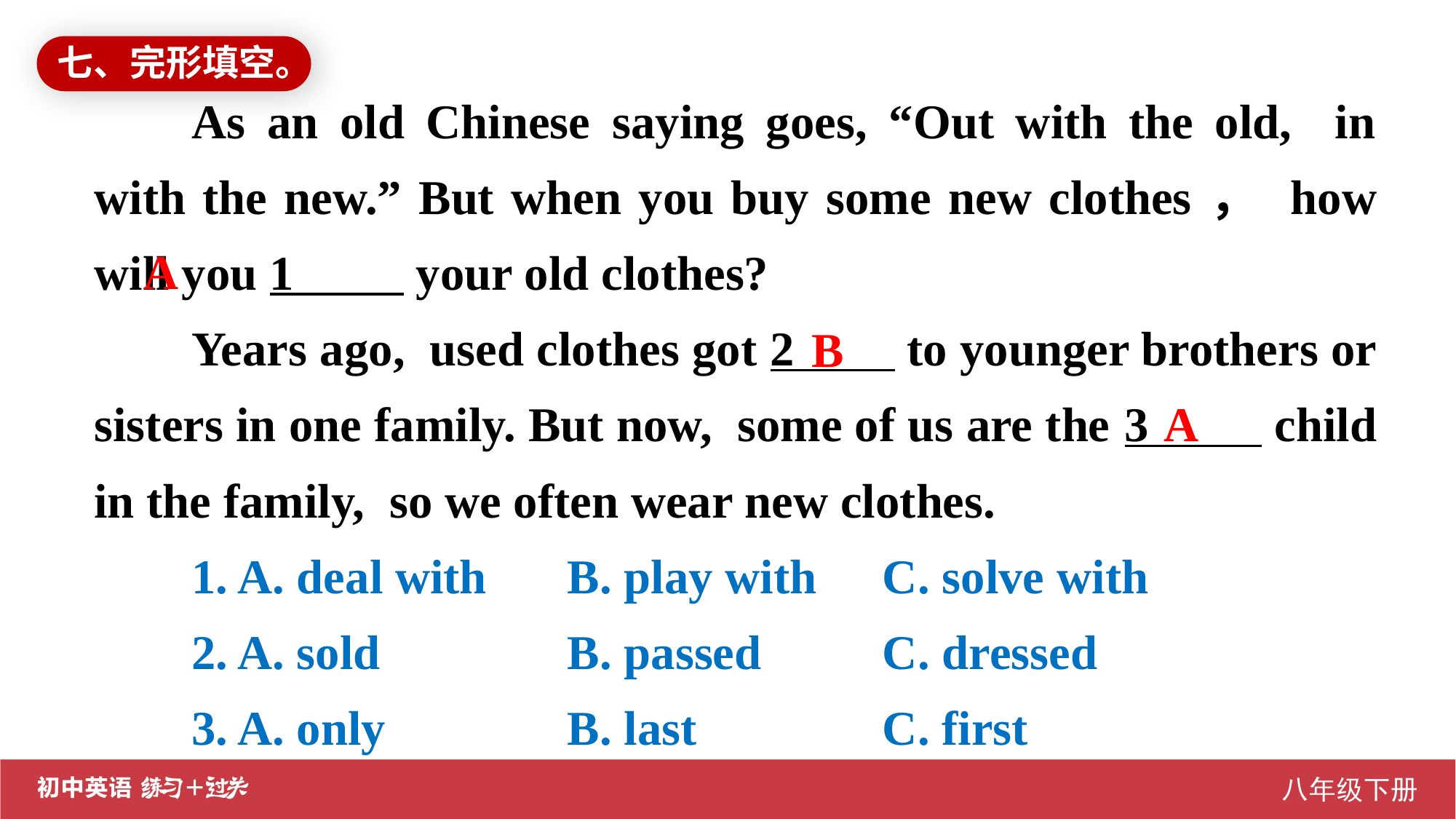

七、完形填空。

As an old Chinese saying goes, “Out with the old,  in with the new.” But when you buy some new clothes， how will you 1          your old clothes?
Years ago,  used clothes got 2         to younger brothers or sisters in one family. But now,  some of us are the 3          child in the family,  so we often wear new clothes.
1. A. deal with	   B. play with	  C. solve with
2. A. sold		   B. passed	  C. dressed
3. A. only		   B. last         	  C. first
A
B
A